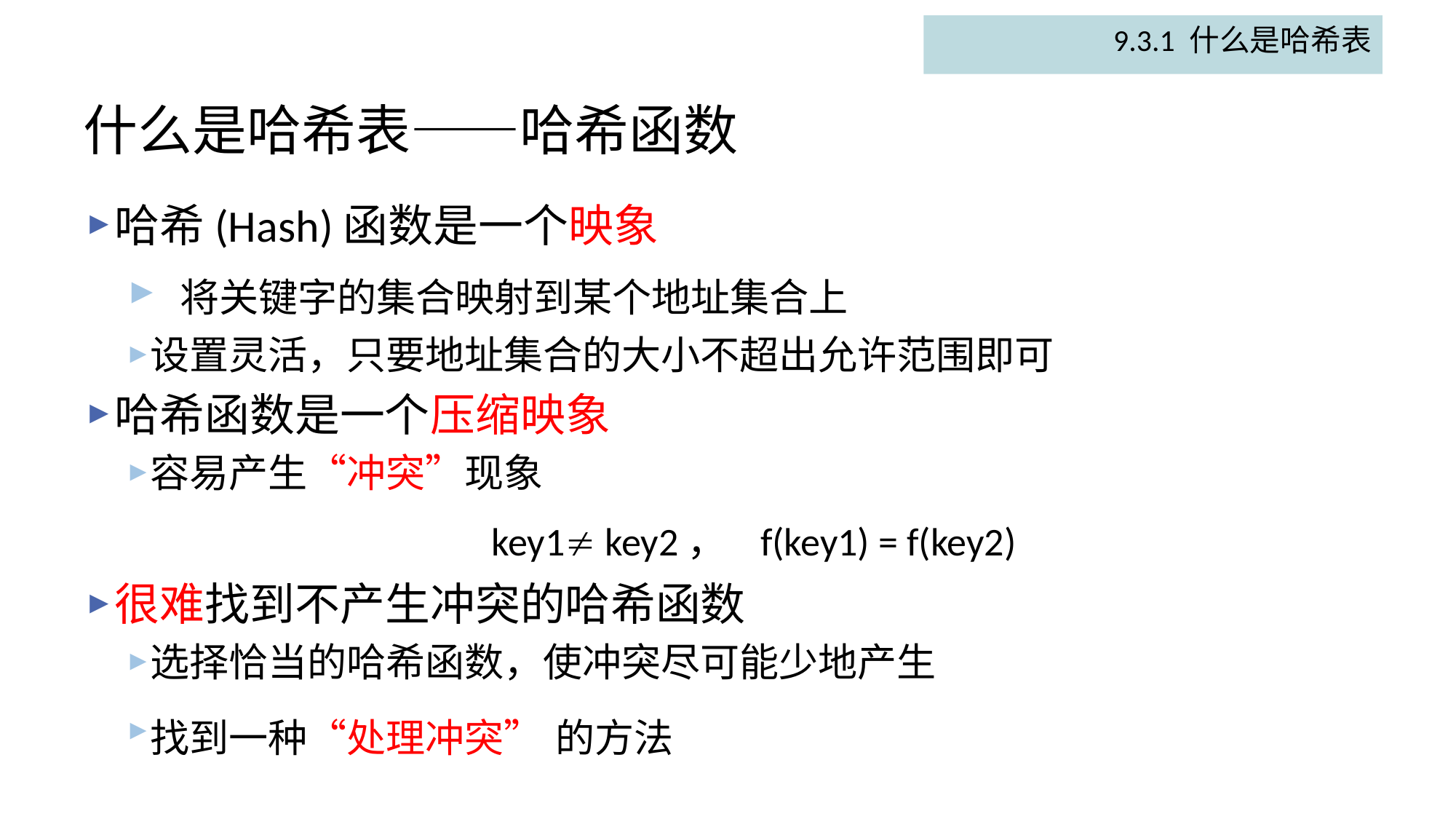

9.3.1 什么是哈希表
# 什么是哈希表——哈希函数
哈希(Hash)函数是一个映象
 将关键字的集合映射到某个地址集合上
设置灵活，只要地址集合的大小不超出允许范围即可
哈希函数是一个压缩映象
容易产生“冲突”现象
 key1≠ key2，  f(key1) = f(key2)
很难找到不产生冲突的哈希函数
选择恰当的哈希函数，使冲突尽可能少地产生
找到一种“处理冲突” 的方法